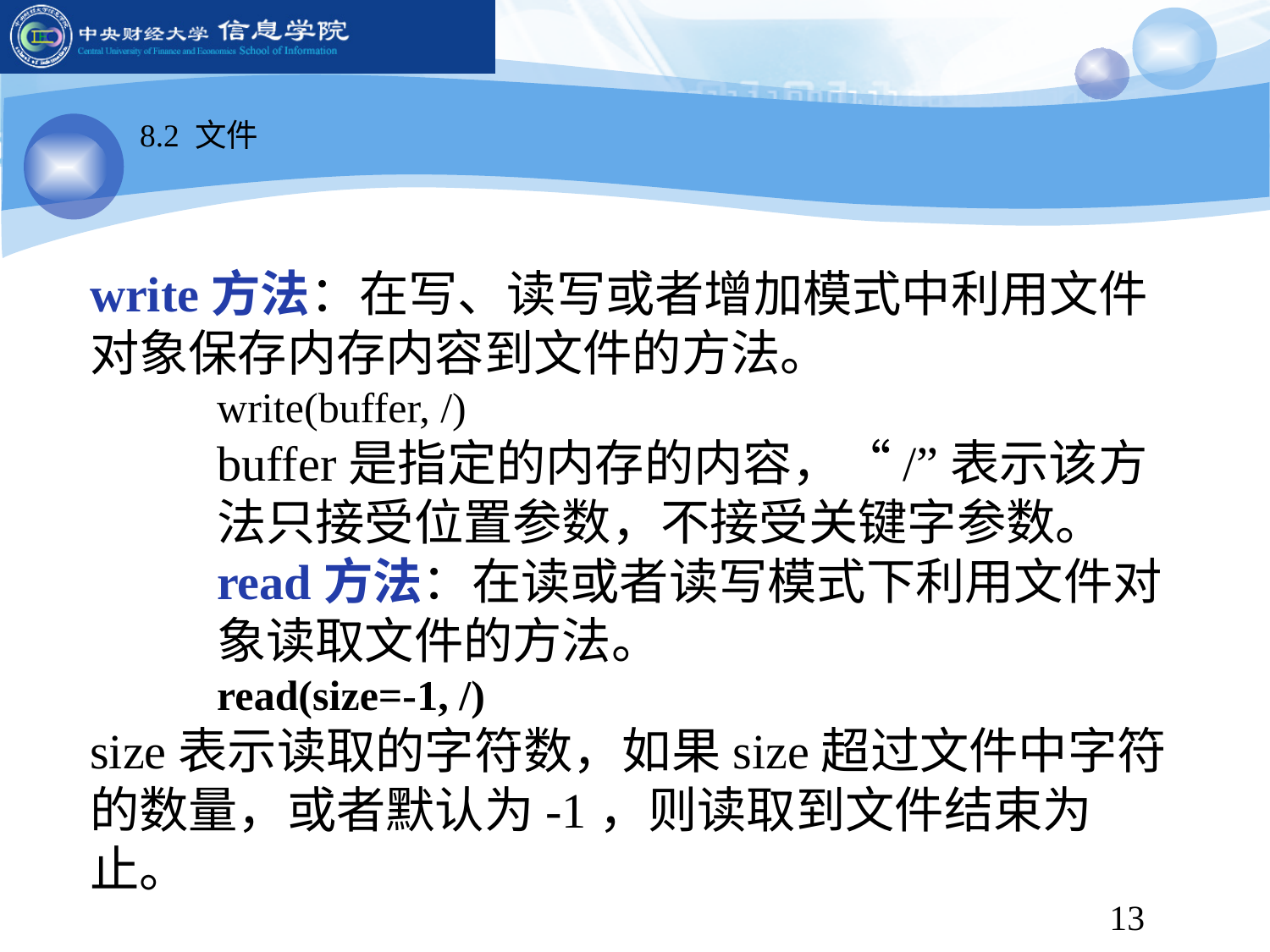

8.2 文件
write方法：在写、读写或者增加模式中利用文件对象保存内存内容到文件的方法。
write(buffer, /)
buffer是指定的内存的内容，“/”表示该方法只接受位置参数，不接受关键字参数。
read方法：在读或者读写模式下利用文件对象读取文件的方法。
	read(size=-1, /)
size表示读取的字符数，如果size超过文件中字符的数量，或者默认为-1，则读取到文件结束为止。